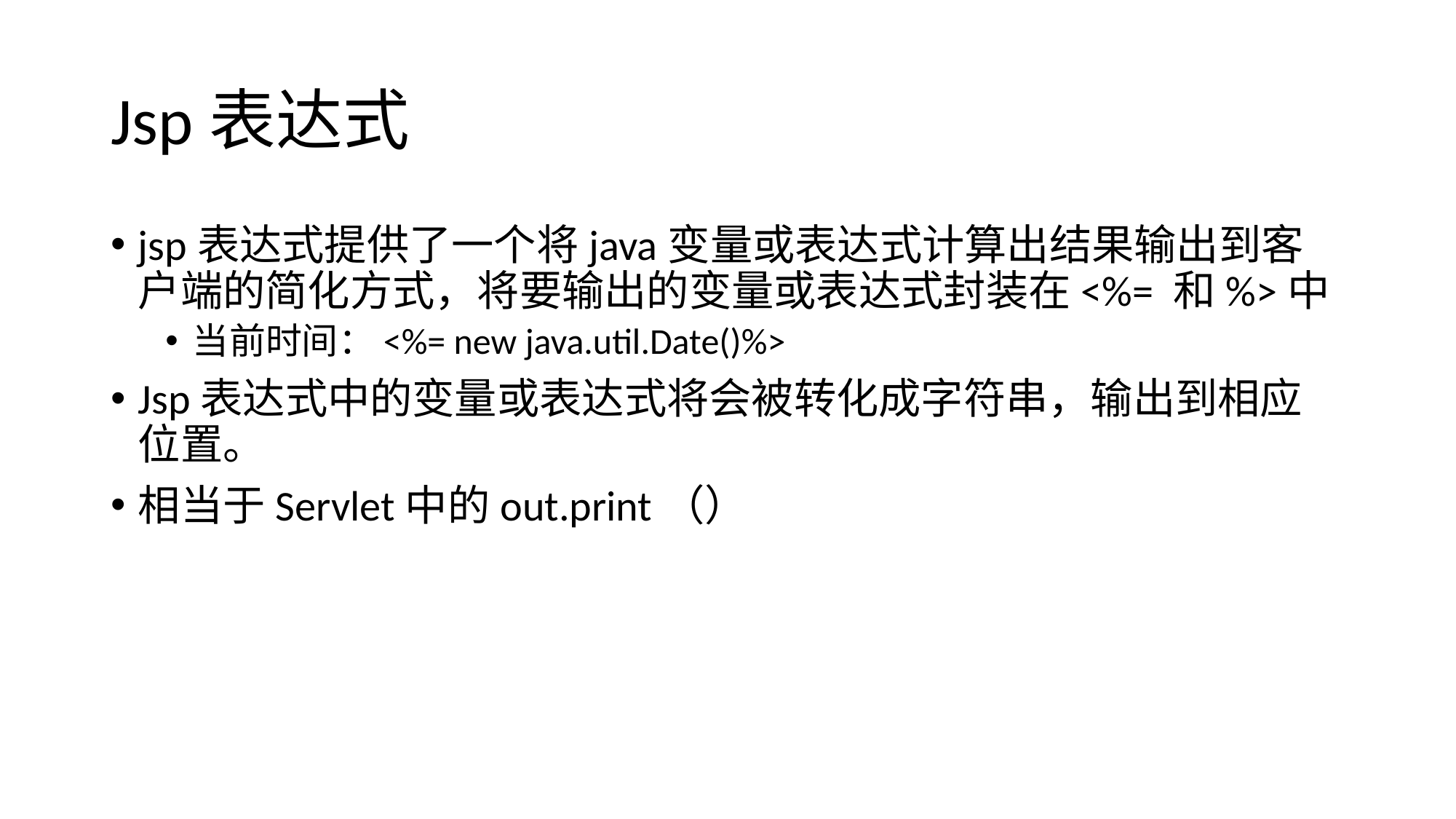

# Jsp表达式
jsp表达式提供了一个将java变量或表达式计算出结果输出到客户端的简化方式，将要输出的变量或表达式封装在<%= 和%>中
当前时间：<%= new java.util.Date()%>
Jsp表达式中的变量或表达式将会被转化成字符串，输出到相应位置。
相当于Servlet中的out.print（）